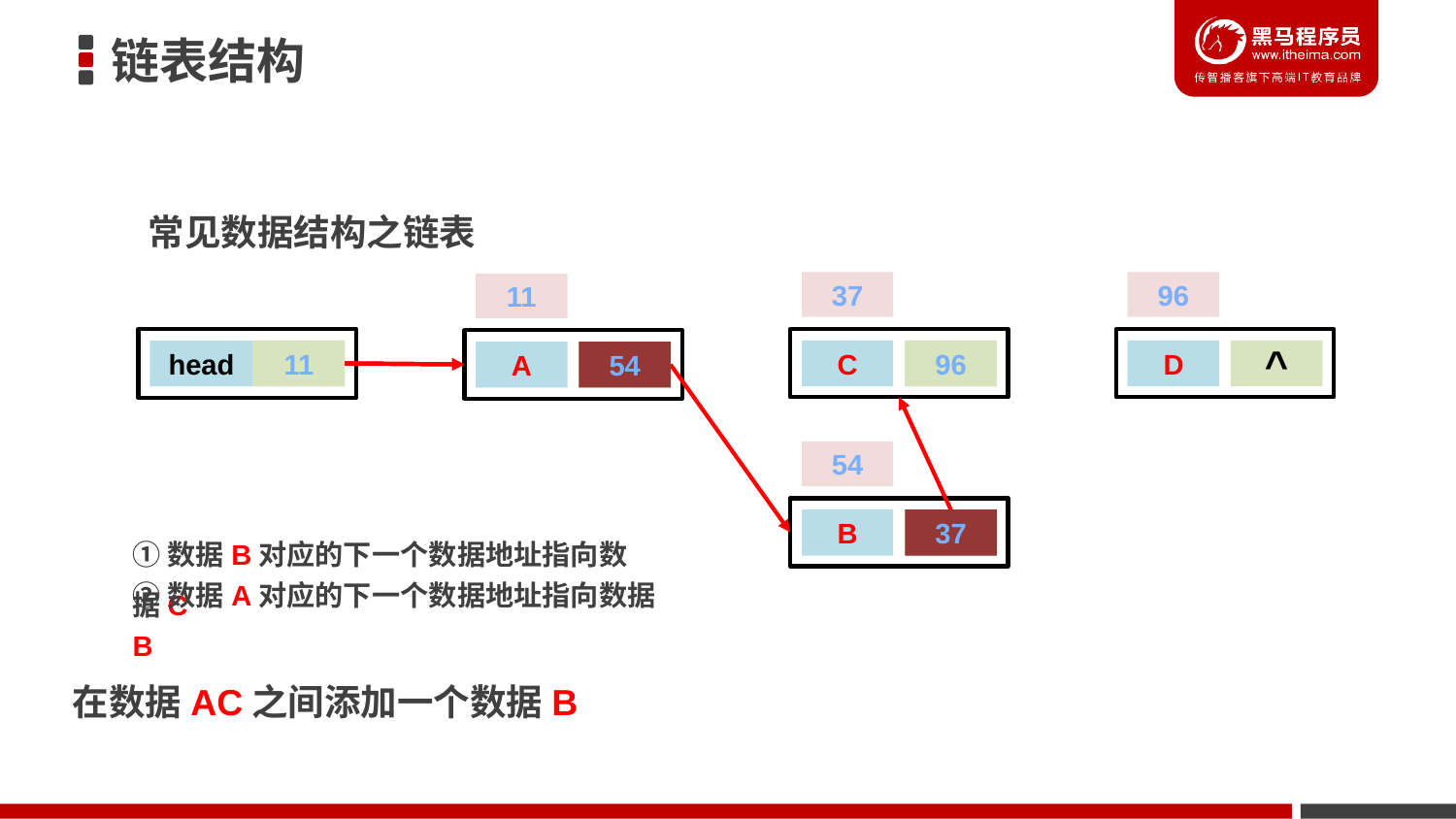

链表结构
常见数据结构之链表
37
96
11

head
^
11
C
^
96
D
^
A
^
37
54
54

B
^
37
①数据B对应的下一个数据地址指向数据C
②数据A对应的下一个数据地址指向数据B
在数据AC之间添加一个数据B